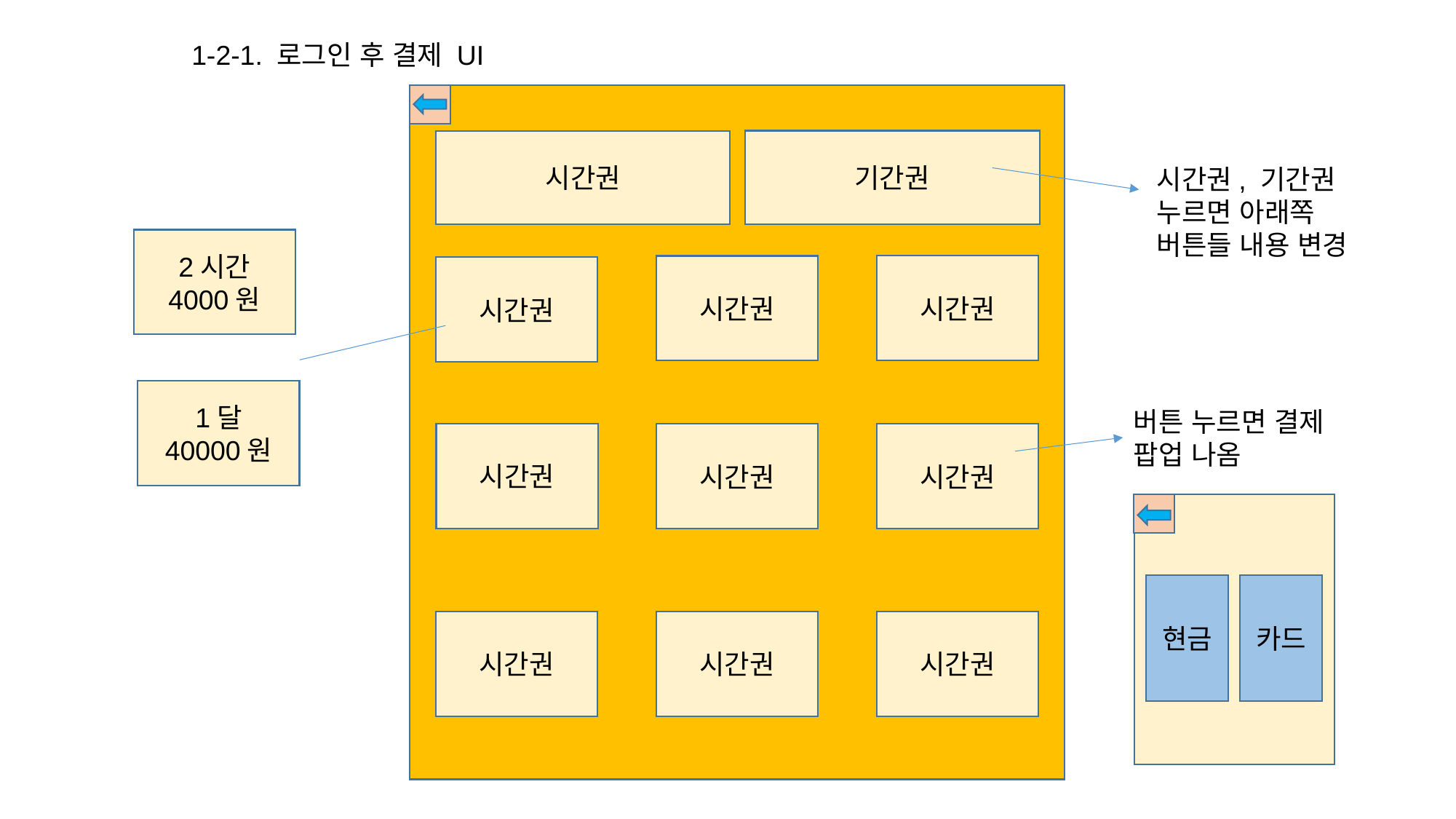

1-2-1. 로그인 후 결제 UI

기간권
시간권
시간권, 기간권 누르면 아래쪽 버튼들 내용 변경
2시간
4000원
시간권
시간권
시간권
1달
40000원
버튼 누르면 결제 팝업 나옴
시간권
시간권
시간권

현금
카드
시간권
시간권
시간권